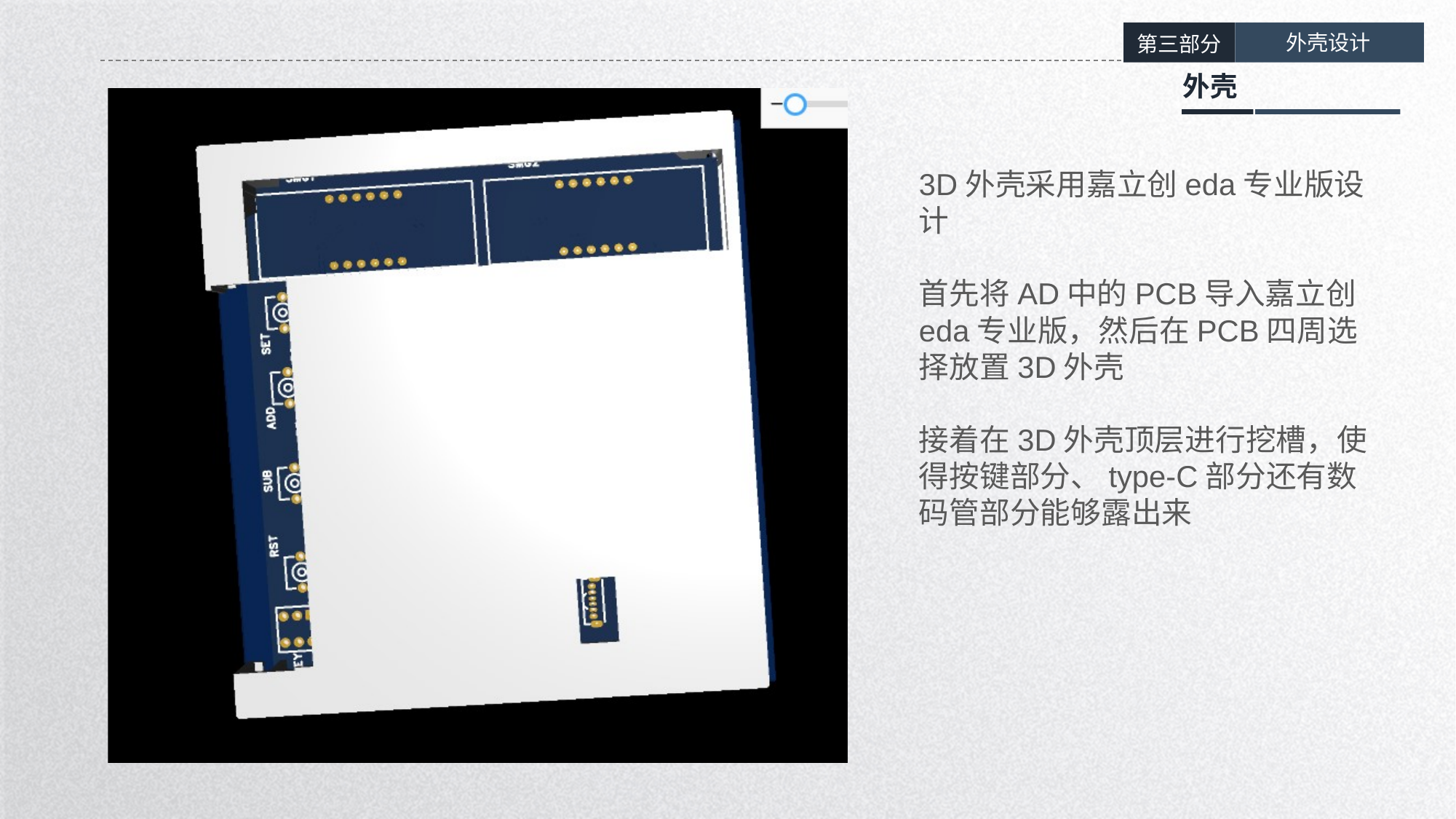

外壳设计

第三部分
外壳

3D外壳采用嘉立创eda专业版设计

首先将AD中的PCB导入嘉立创eda专业版，然后在PCB四周选择放置3D外壳

接着在3D外壳顶层进行挖槽，使得按键部分、type-C部分还有数码管部分能够露出来

延时符